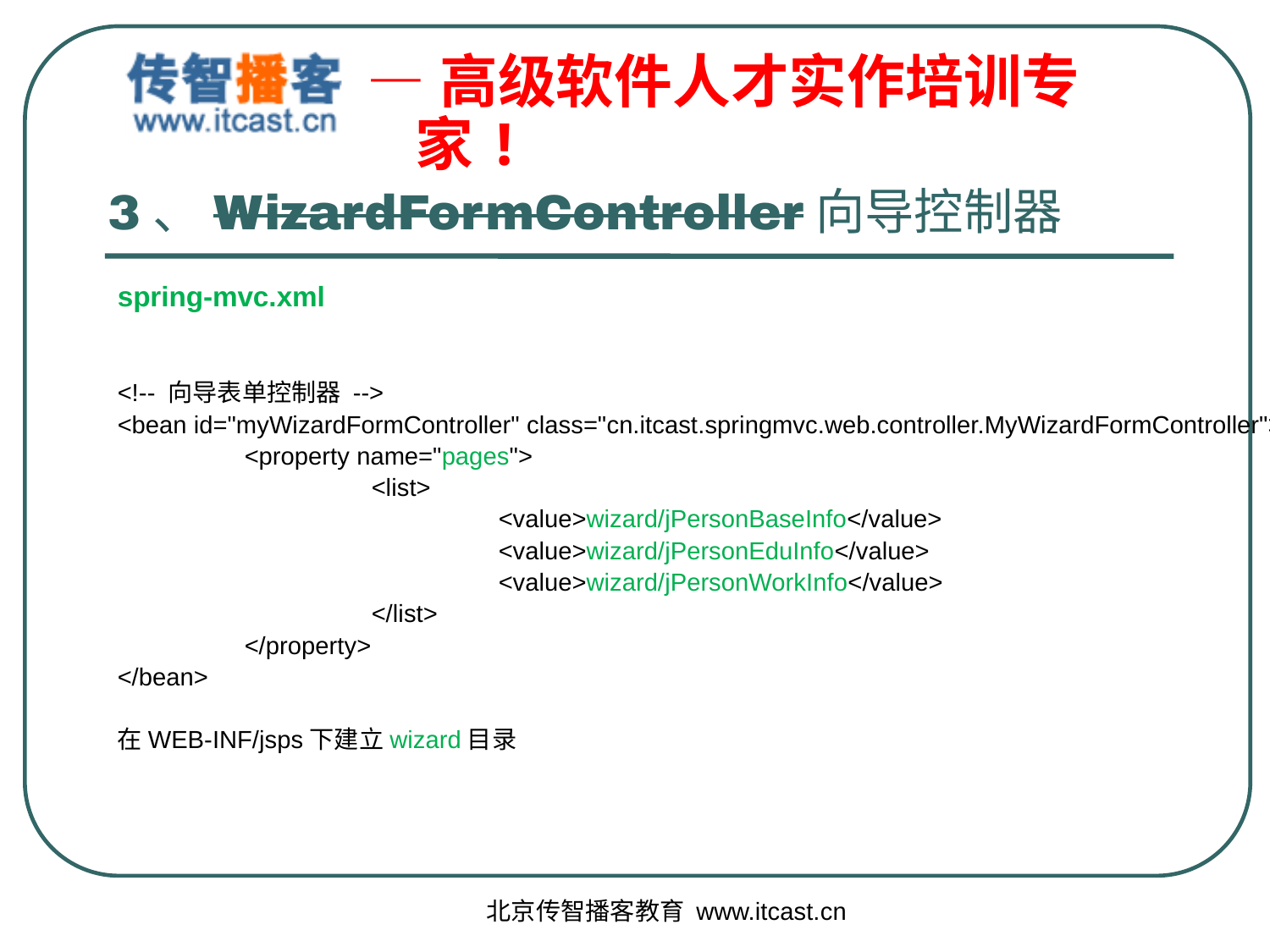

# 3、WizardFormController向导控制器
spring-mvc.xml

<!-- 向导表单控制器 -->
<bean id="myWizardFormController" class="cn.itcast.springmvc.web.controller.MyWizardFormController">
	<property name="pages">
		<list>
			<value>wizard/jPersonBaseInfo</value>
			<value>wizard/jPersonEduInfo</value>
			<value>wizard/jPersonWorkInfo</value>
		</list>
	</property>
</bean>

在WEB-INF/jsps下建立wizard目录
北京传智播客教育 www.itcast.cn